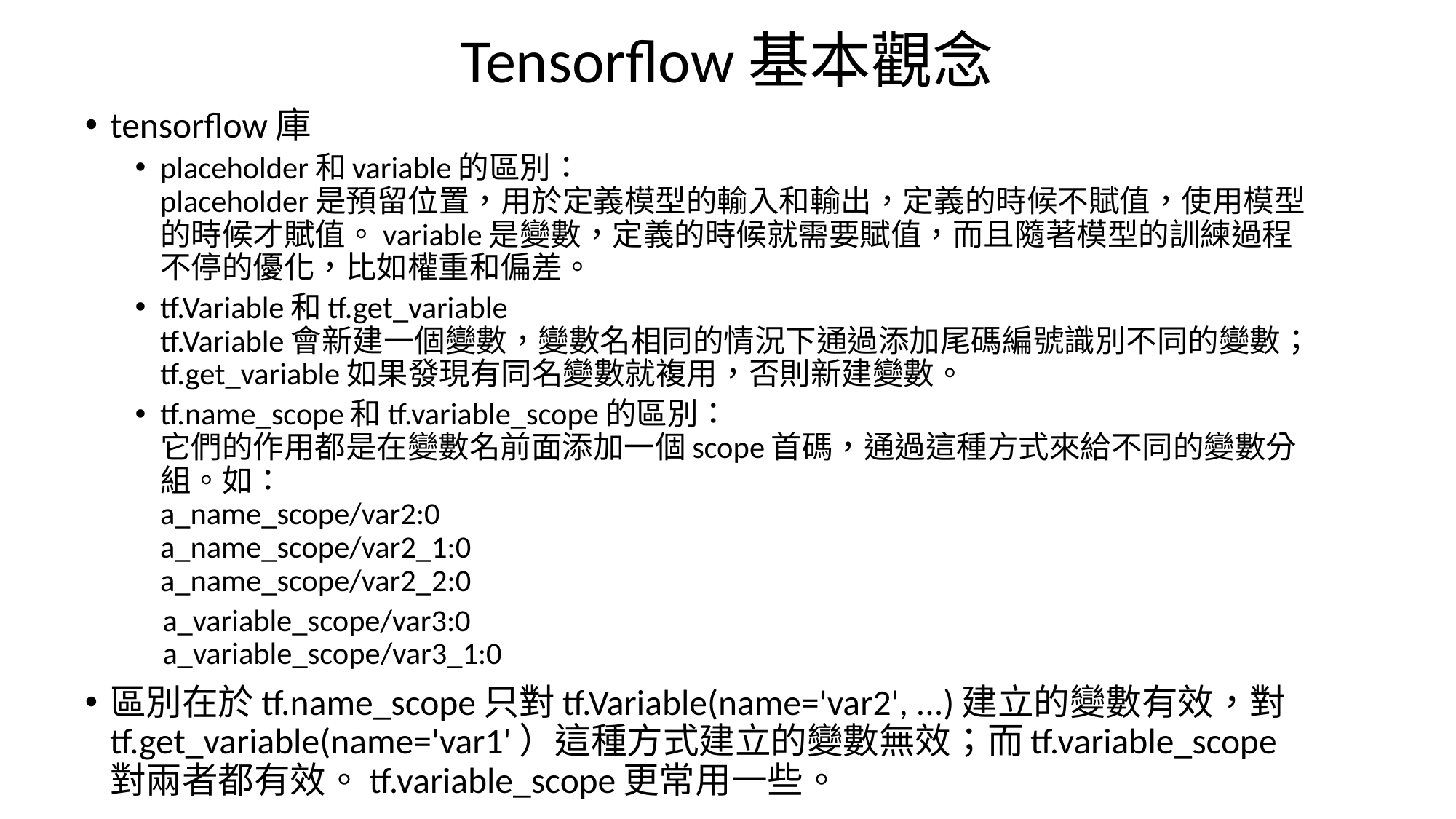

# Tensorflow基本觀念
tensorflow庫
placeholder和variable的區別：
placeholder是預留位置，用於定義模型的輸入和輸出，定義的時候不賦值，使用模型的時候才賦值。variable是變數，定義的時候就需要賦值，而且隨著模型的訓練過程不停的優化，比如權重和偏差。
tf.Variable和tf.get_variable
tf.Variable會新建一個變數，變數名相同的情況下通過添加尾碼編號識別不同的變數；tf.get_variable如果發現有同名變數就複用，否則新建變數。
tf.name_scope和tf.variable_scope的區別：
它們的作用都是在變數名前面添加一個scope首碼，通過這種方式來給不同的變數分組。如：
a_name_scope/var2:0
a_name_scope/var2_1:0
a_name_scope/var2_2:0
    a_variable_scope/var3:0
    a_variable_scope/var3_1:0
區別在於tf.name_scope只對tf.Variable(name='var2', ...)建立的變數有效，對tf.get_variable(name='var1'）這種方式建立的變數無效；而tf.variable_scope對兩者都有效。tf.variable_scope更常用一些。